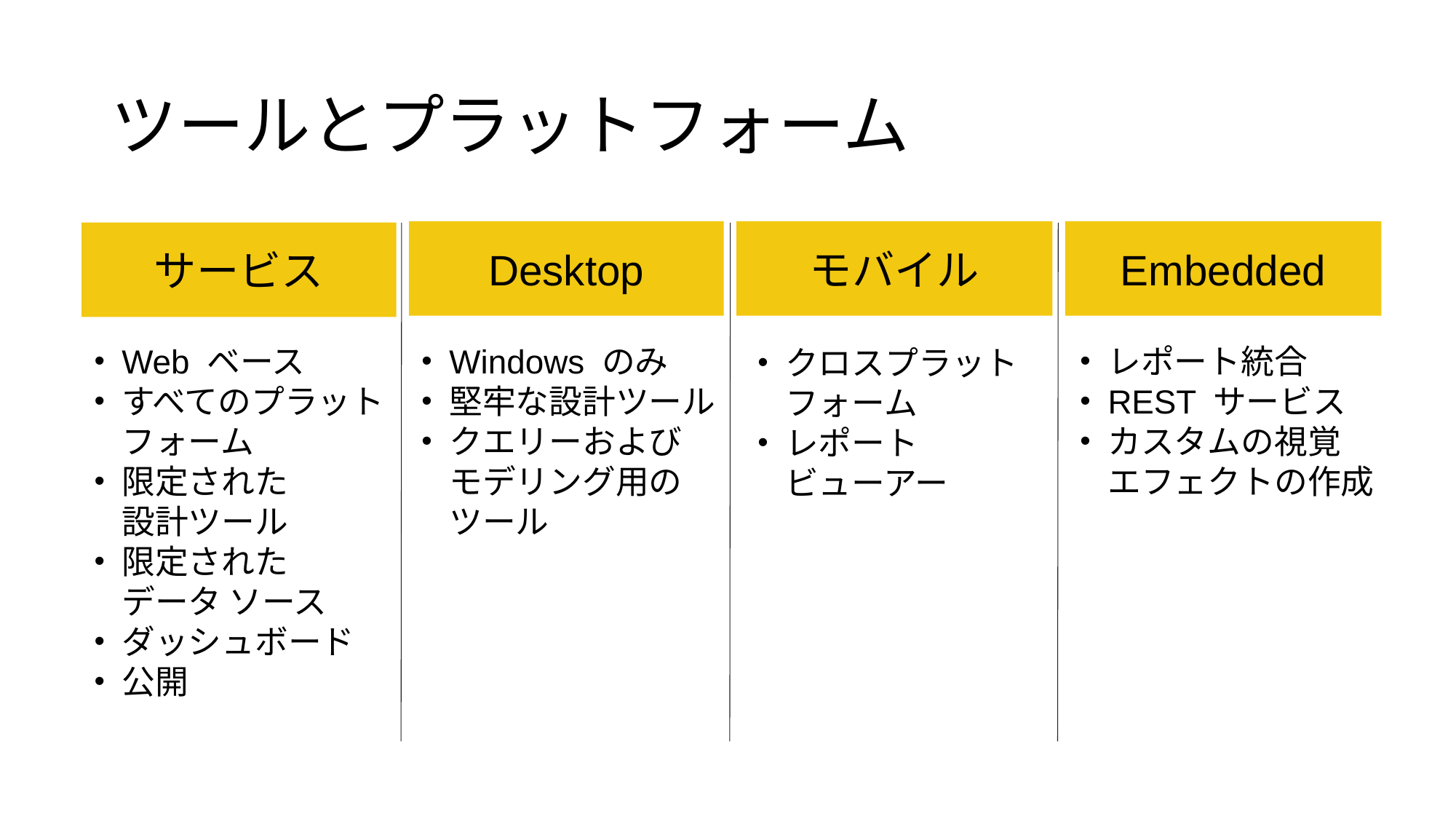

# ツールとプラットフォーム
Desktop
モバイル
Embedded
サービス
レポート統合
REST サービス
カスタムの視覚
エフェクトの作成
Web ベース
すべてのプラットフォーム
限定された
設計ツール
限定された
データ ソース
ダッシュボード
公開
Windows のみ
堅牢な設計ツール
クエリーおよび
モデリング用のツール
クロスプラットフォーム
レポート
ビューアー